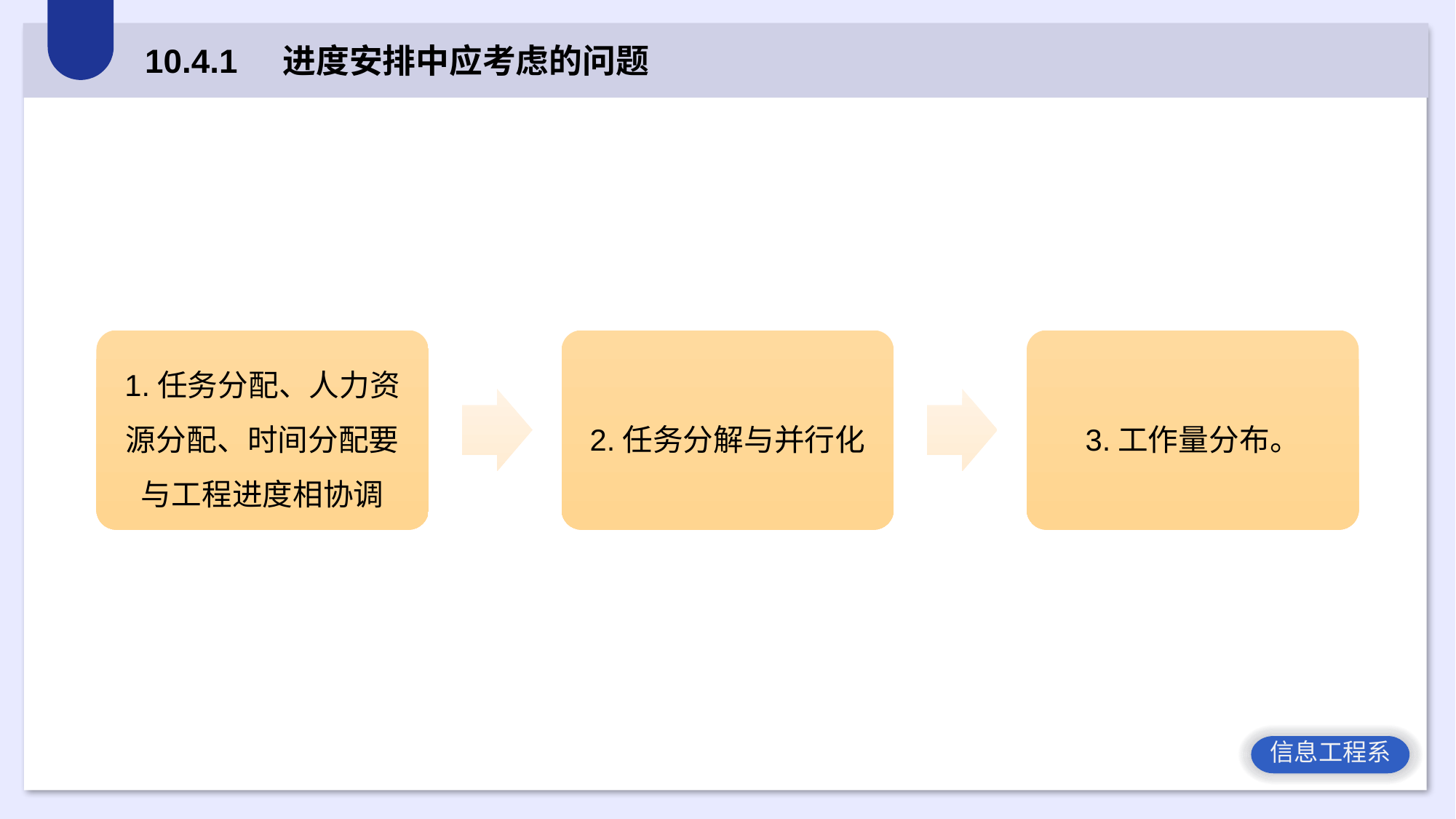

10.4.1    进度安排中应考虑的问题
1.任务分配、人力资源分配、时间分配要与工程进度相协调
2.任务分解与并行化
3.工作量分布。